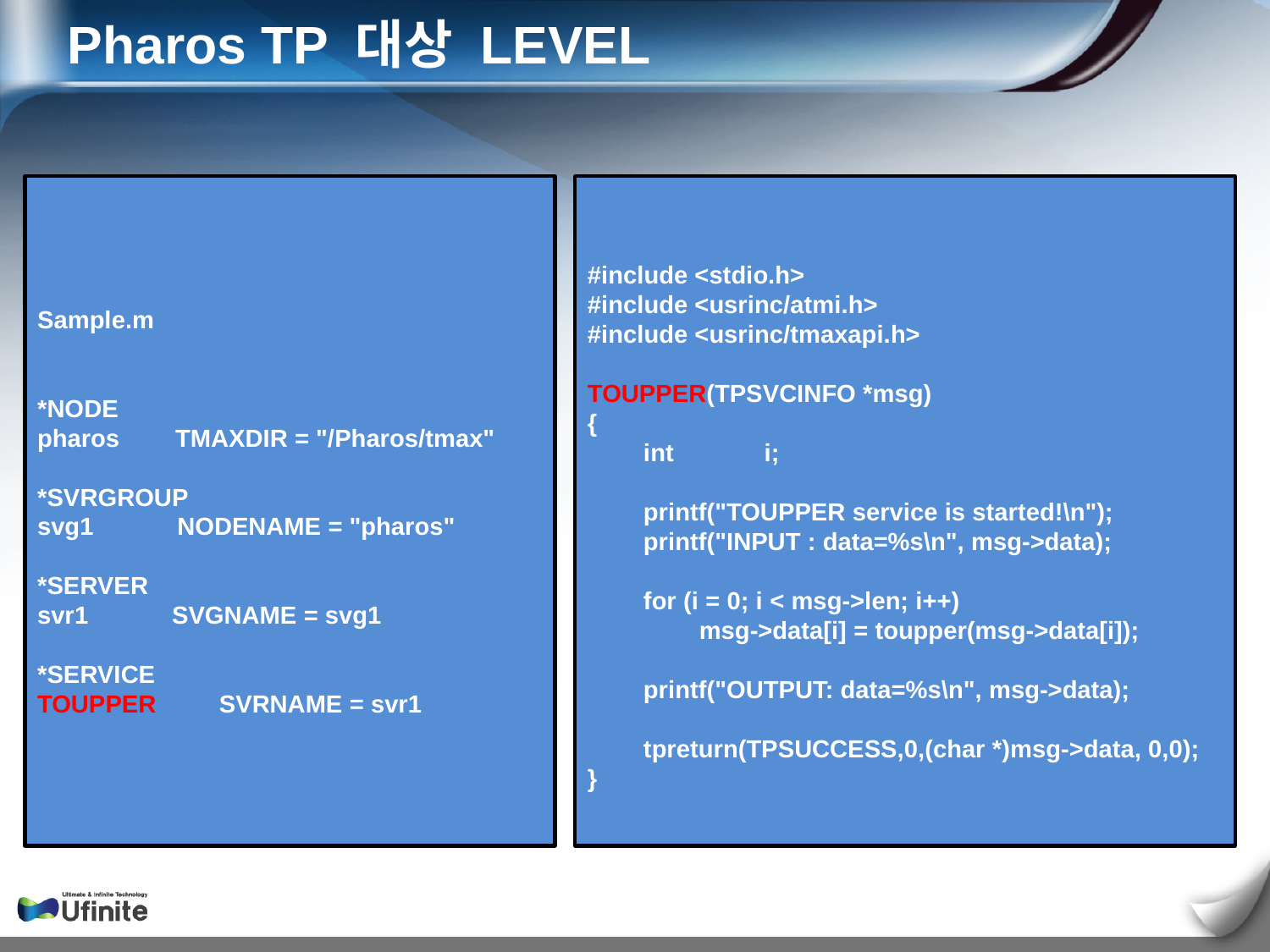

Pharos TP 대상 LEVEL
Sample.m

*NODE
pharos        TMAXDIR = "/Pharos/tmax"

*SVRGROUP
svg1            NODENAME = "pharos"

*SERVER
svr1            SVGNAME = svg1

*SERVICE
TOUPPER         SVRNAME = svr1

#include <stdio.h>
#include <usrinc/atmi.h>
#include <usrinc/tmaxapi.h>

TOUPPER(TPSVCINFO *msg)
{
        int             i;

        printf("TOUPPER service is started!\n");
        printf("INPUT : data=%s\n", msg->data);

        for (i = 0; i < msg->len; i++)
                msg->data[i] = toupper(msg->data[i]);

        printf("OUTPUT: data=%s\n", msg->data);

        tpreturn(TPSUCCESS,0,(char *)msg->data, 0,0);
}